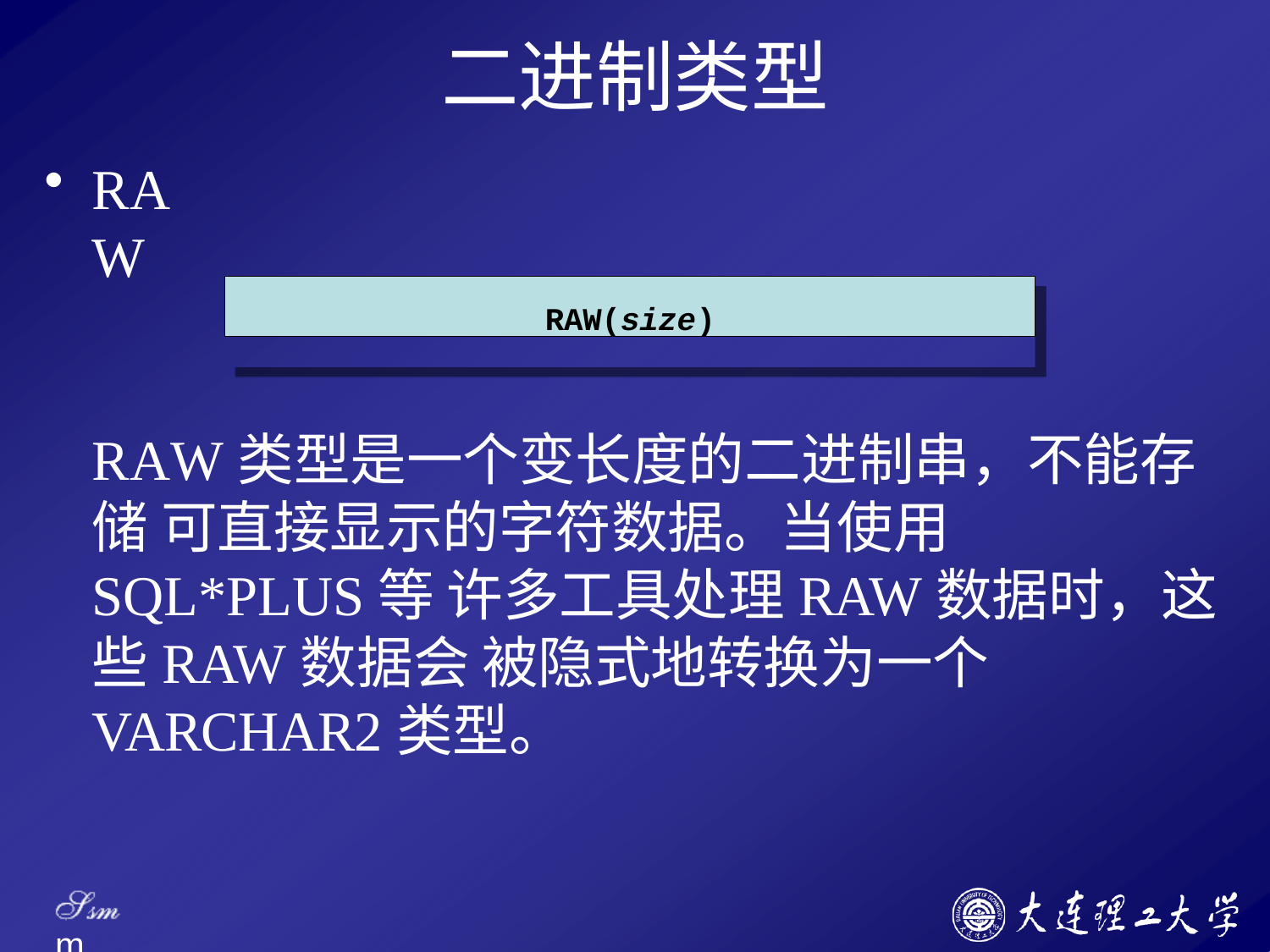

# 二进制类型
RAW
RAW(size)

RAW类型是一个变长度的二进制串，不能存储 可直接显示的字符数据。当使用SQL*PLUS等 许多工具处理RAW数据时，这些RAW数据会 被隐式地转换为一个VARCHAR2类型。

Ssm